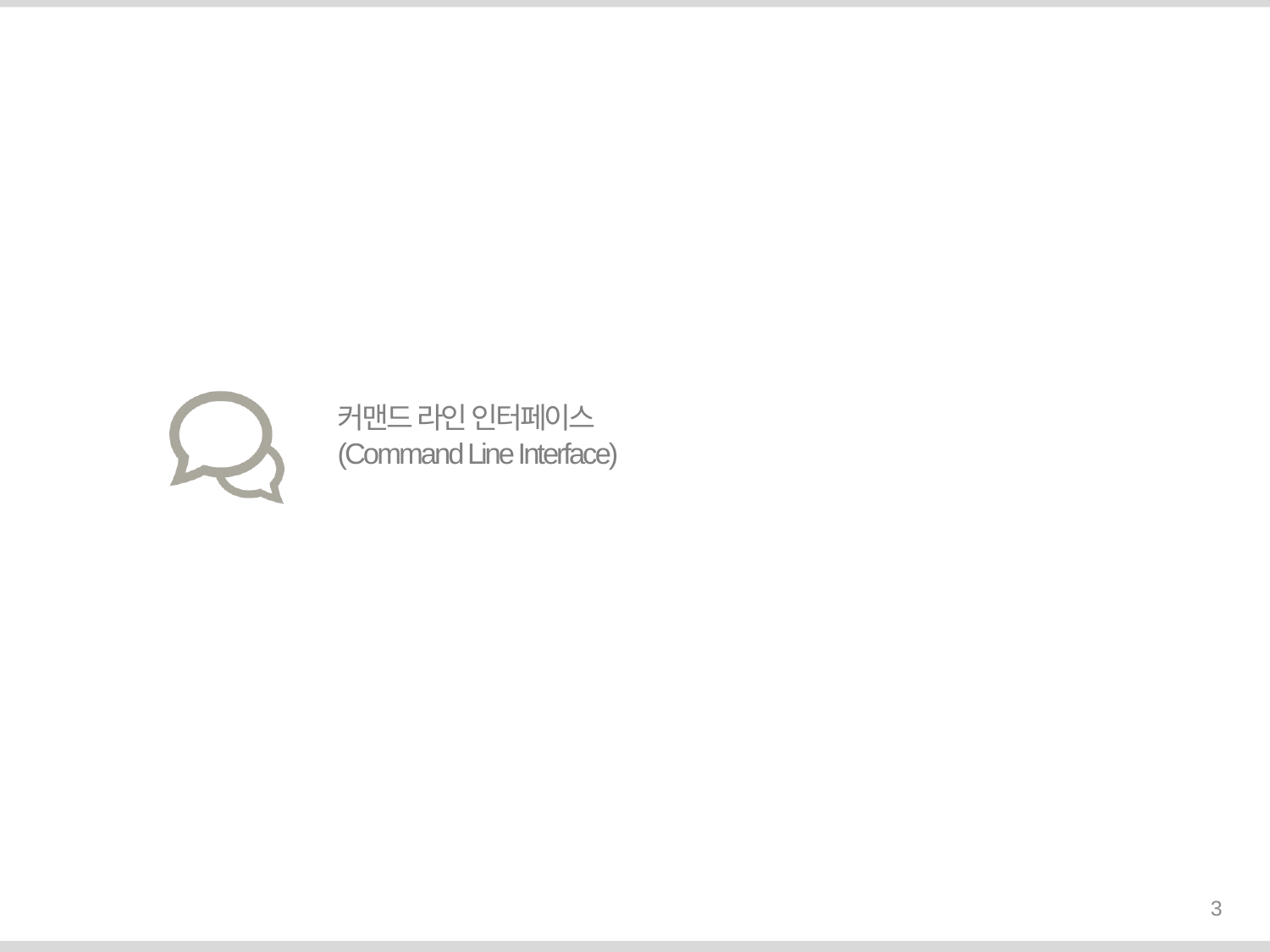

# 커맨드 라인 인터페이스 (Command Line Interface)
3